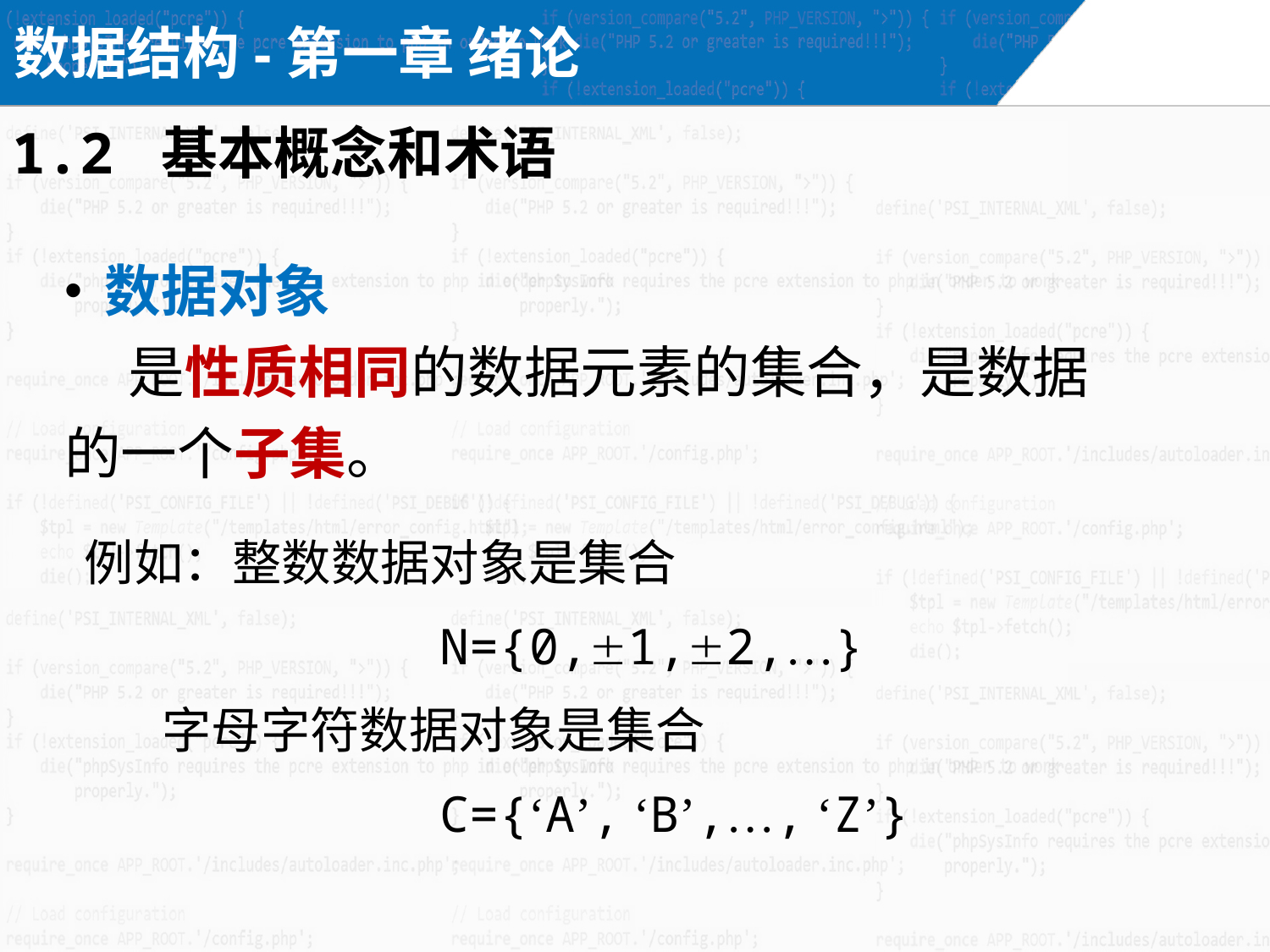

数据结构-第一章 绪论
1.2 基本概念和术语
数据对象
    是性质相同的数据元素的集合，是数据的一个子集。
例如：整数数据对象是集合
            N={0,±1,±2,…}
      字母字符数据对象是集合
            C={‘A’, ‘B’,…, ‘Z’}